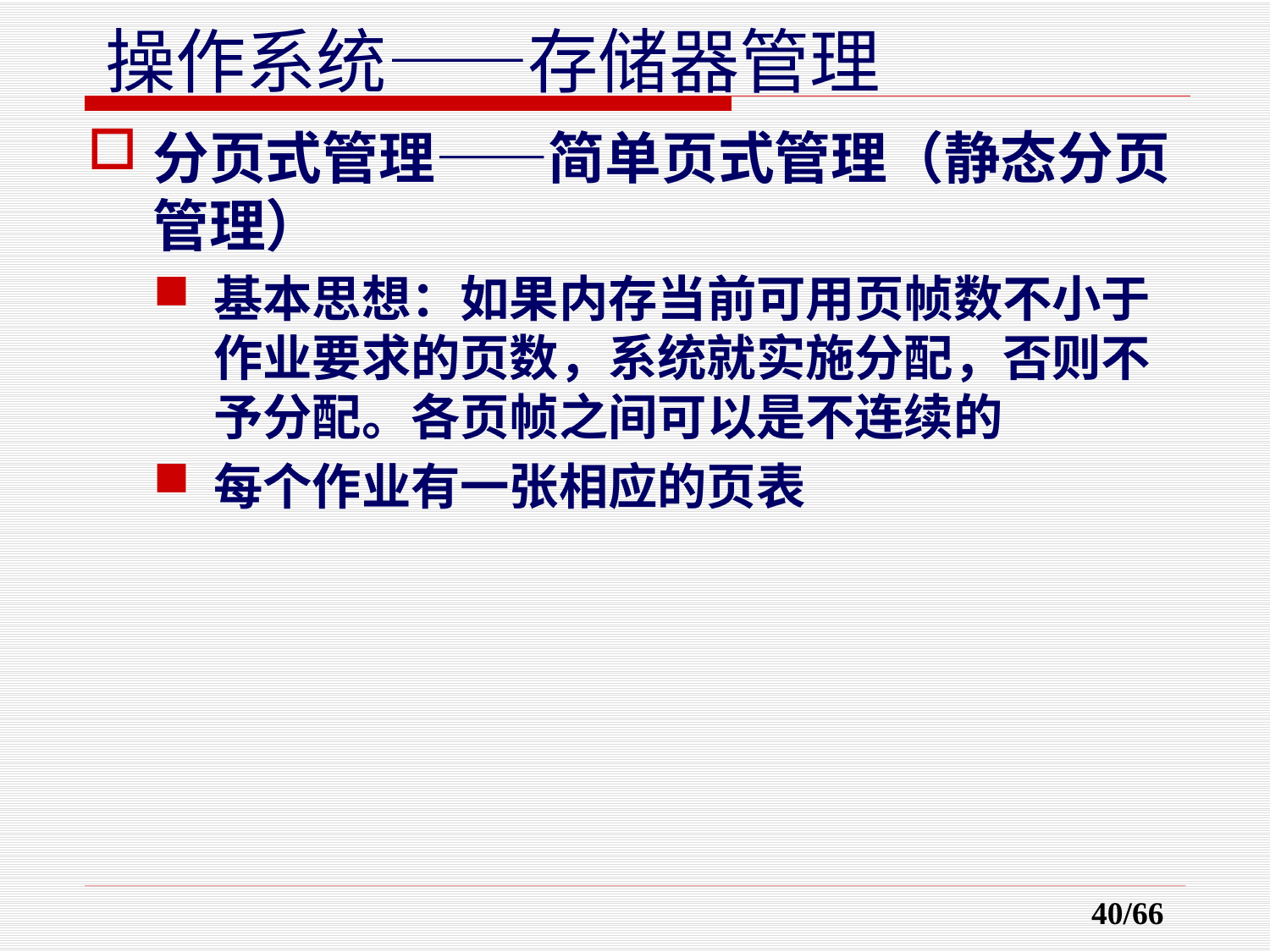

分页式管理——简单页式管理（静态分页管理）
基本思想：如果内存当前可用页帧数不小于作业要求的页数，系统就实施分配，否则不予分配。各页帧之间可以是不连续的
每个作业有一张相应的页表